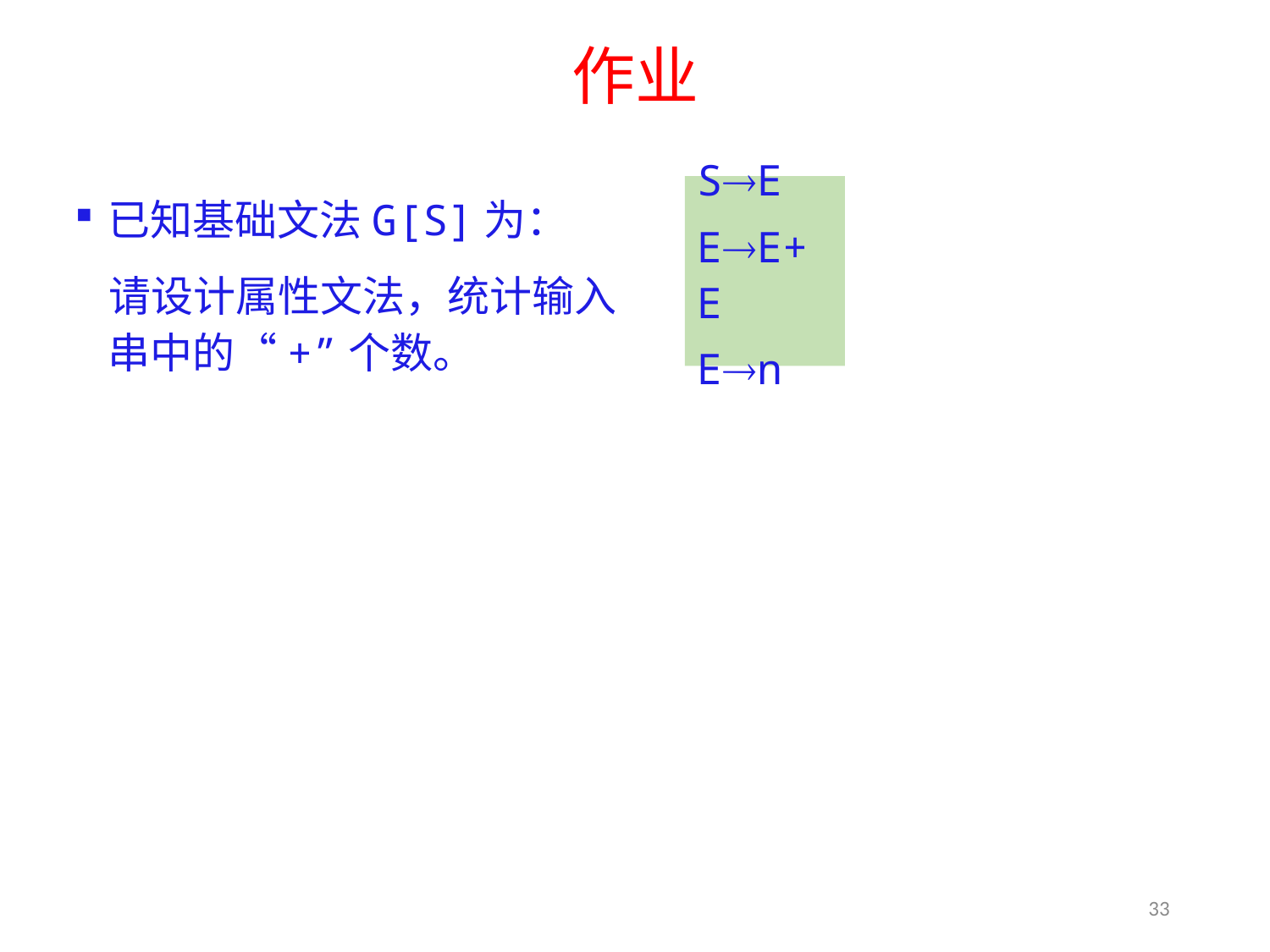

# 作业
S→E
E→E+E
E→n
已知基础文法G[S]为：
请设计属性文法，统计输入串中的“+”个数。
33